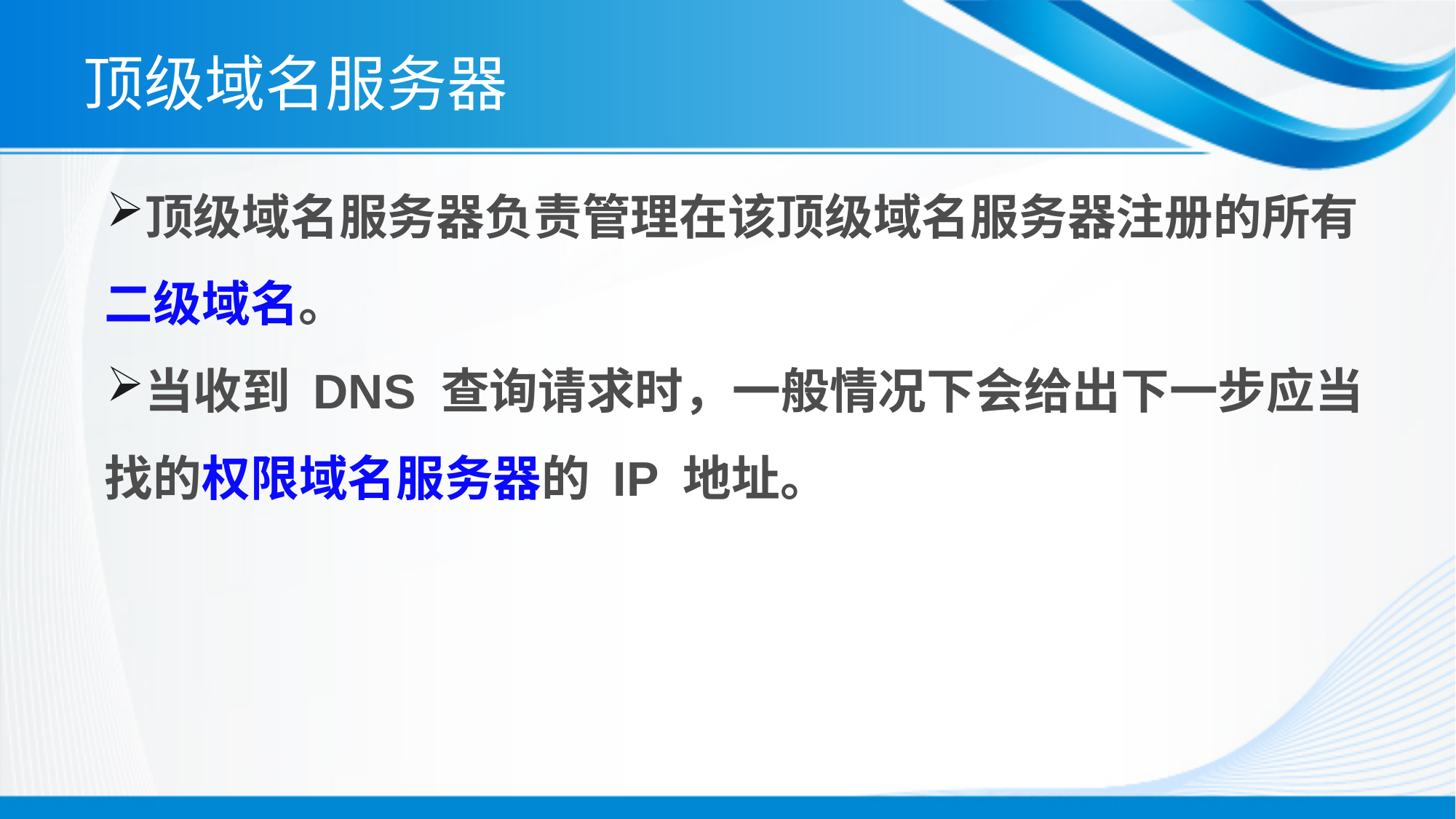

# 顶级域名服务器
顶级域名服务器负责管理在该顶级域名服务器注册的所有二级域名。
当收到 DNS 查询请求时，一般情况下会给出下一步应当找的权限域名服务器的 IP 地址。